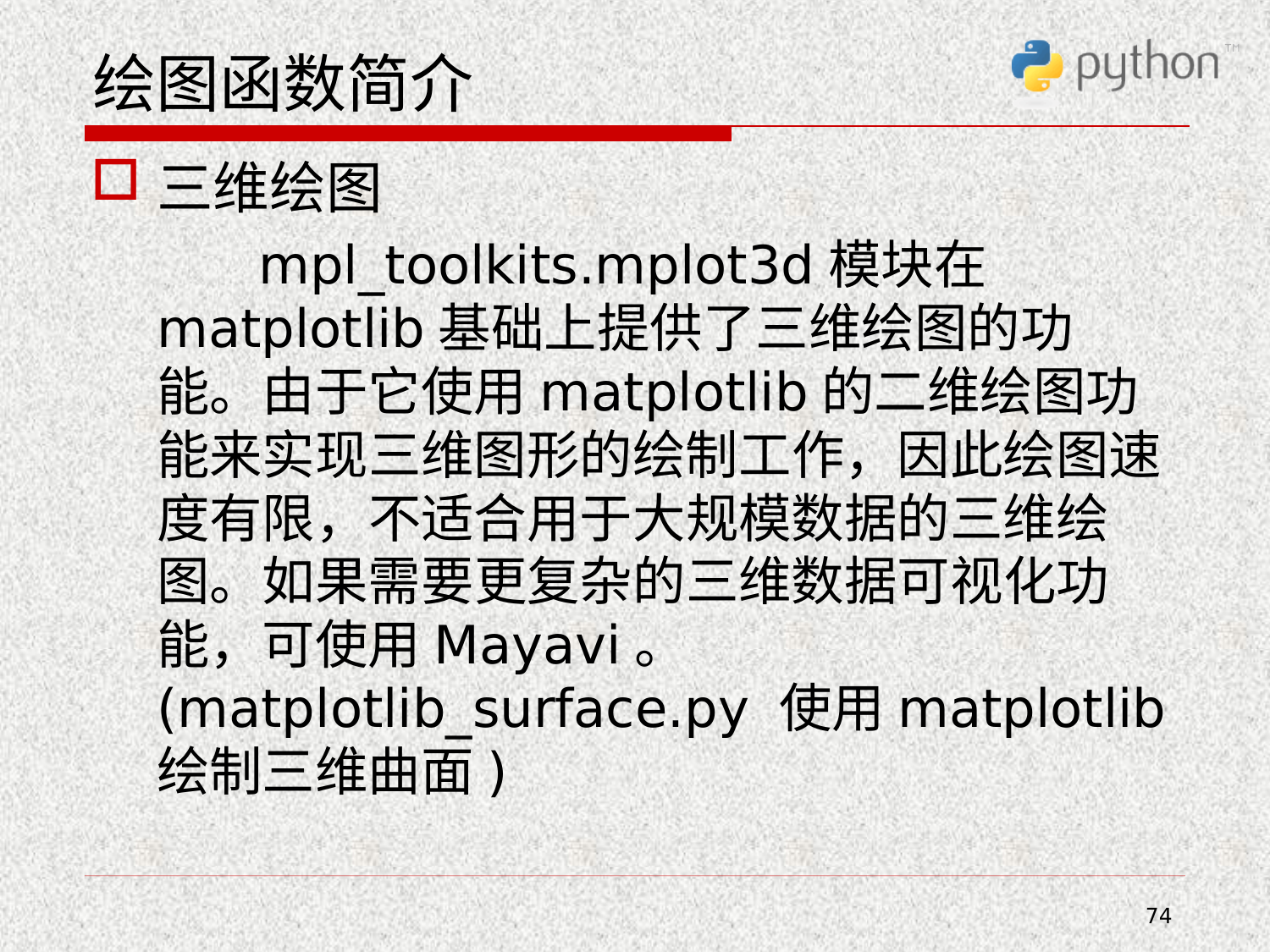

# 绘图函数简介
三维绘图
          mpl_toolkits.mplot3d模块在matplotlib基础上提供了三维绘图的功能。由于它使用matplotlib的二维绘图功能来实现三维图形的绘制工作，因此绘图速度有限，不适合用于大规模数据的三维绘图。如果需要更复杂的三维数据可视化功能，可使用Mayavi。(matplotlib_surface.py 使用matplotlib绘制三维曲面)

74